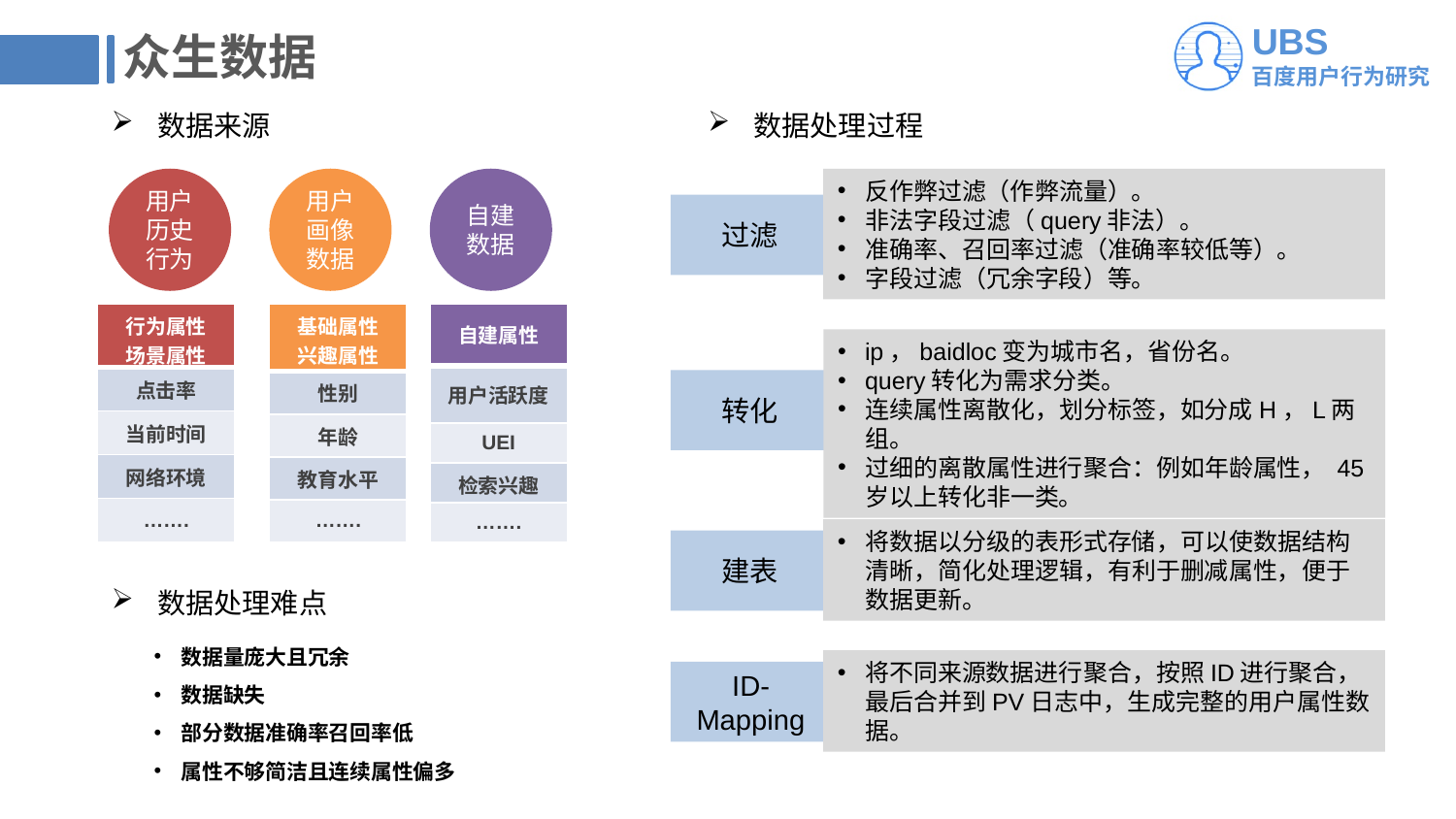

# 众生数据

数据来源
数据处理过程
用户历史行为
用户画像数据
自建数据
反作弊过滤（作弊流量）。
非法字段过滤（query非法）。
准确率、召回率过滤（准确率较低等）。
字段过滤（冗余字段）等。
过滤
| 自建属性 |
| --- |
| 用户活跃度 |
| UEI |
| 检索兴趣 |
| ……. |
| 基础属性 兴趣属性 |
| --- |
| 性别 |
| 年龄 |
| 教育水平 |
| ……. |
| 行为属性 场景属性 |
| --- |
| 点击率 |
| 当前时间 |
| 网络环境 |
| ……. |
ip，baidloc变为城市名，省份名。
query转化为需求分类。
连续属性离散化，划分标签，如分成H，L两组。
过细的离散属性进行聚合：例如年龄属性， 45岁以上转化非一类。
转化
将数据以分级的表形式存储，可以使数据结构清晰，简化处理逻辑，有利于删减属性，便于数据更新。
建表
数据处理难点
数据量庞大且冗余
数据缺失
部分数据准确率召回率低
属性不够简洁且连续属性偏多
将不同来源数据进行聚合，按照ID进行聚合，最后合并到PV日志中，生成完整的用户属性数据。
ID-Mapping